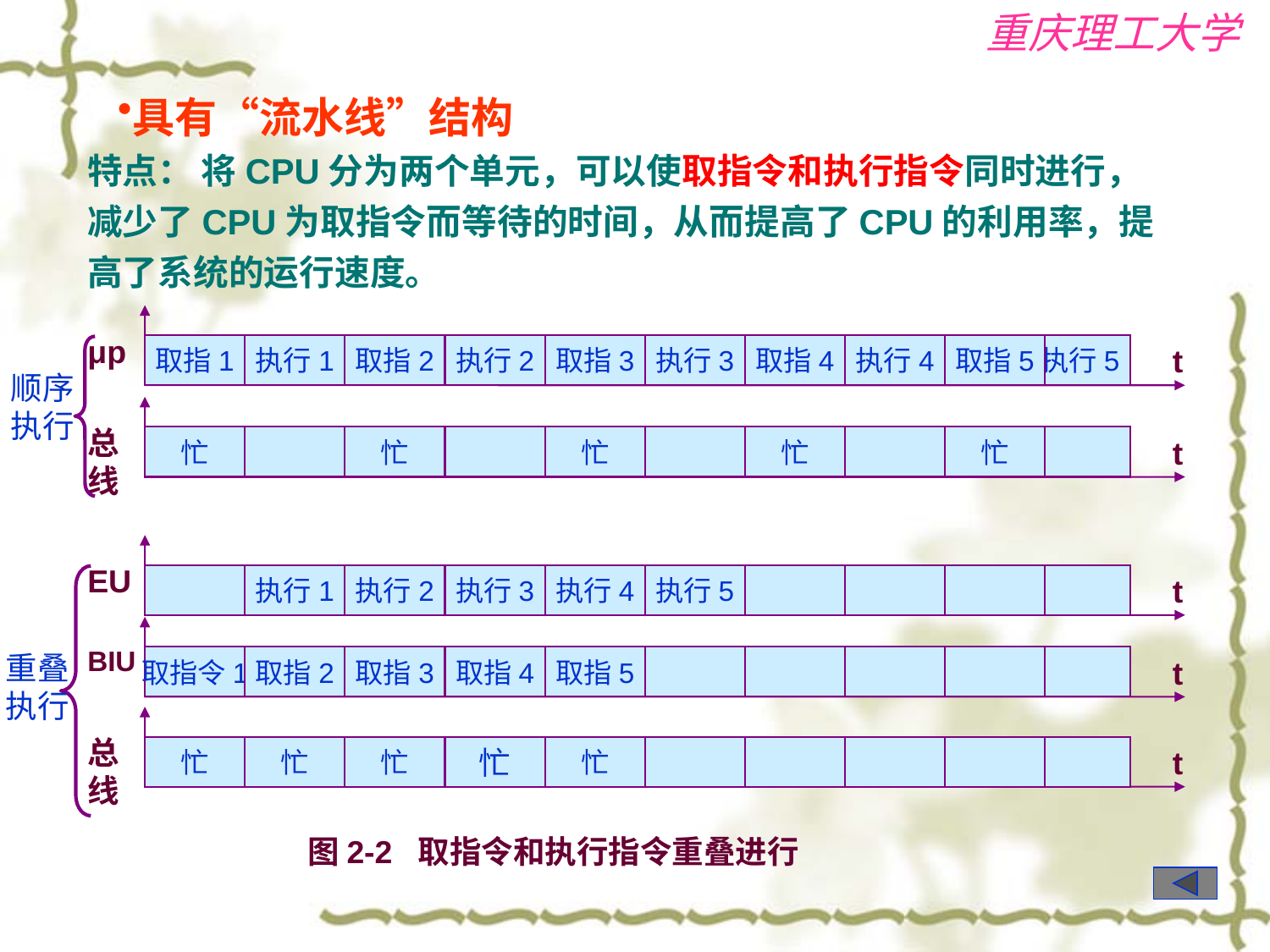

具有“流水线”结构
特点： 将CPU分为两个单元，可以使取指令和执行指令同时进行，减少了CPU为取指令而等待的时间，从而提高了CPU的利用率，提高了系统的运行速度。

μp
取指1
执行1
取指2
执行2
取指3
执行3
取指4
执行4
取指5
执行5
t

顺序
执行

总线
忙

忙

忙

忙

忙

t

EU

执行1
执行2
执行3
执行4
执行5

t

重叠
执行

BIU
取指令1
取指2
取指3
取指4
取指5

t

总线
忙
忙
忙
忙
忙

t

图2-2  取指令和执行指令重叠进行